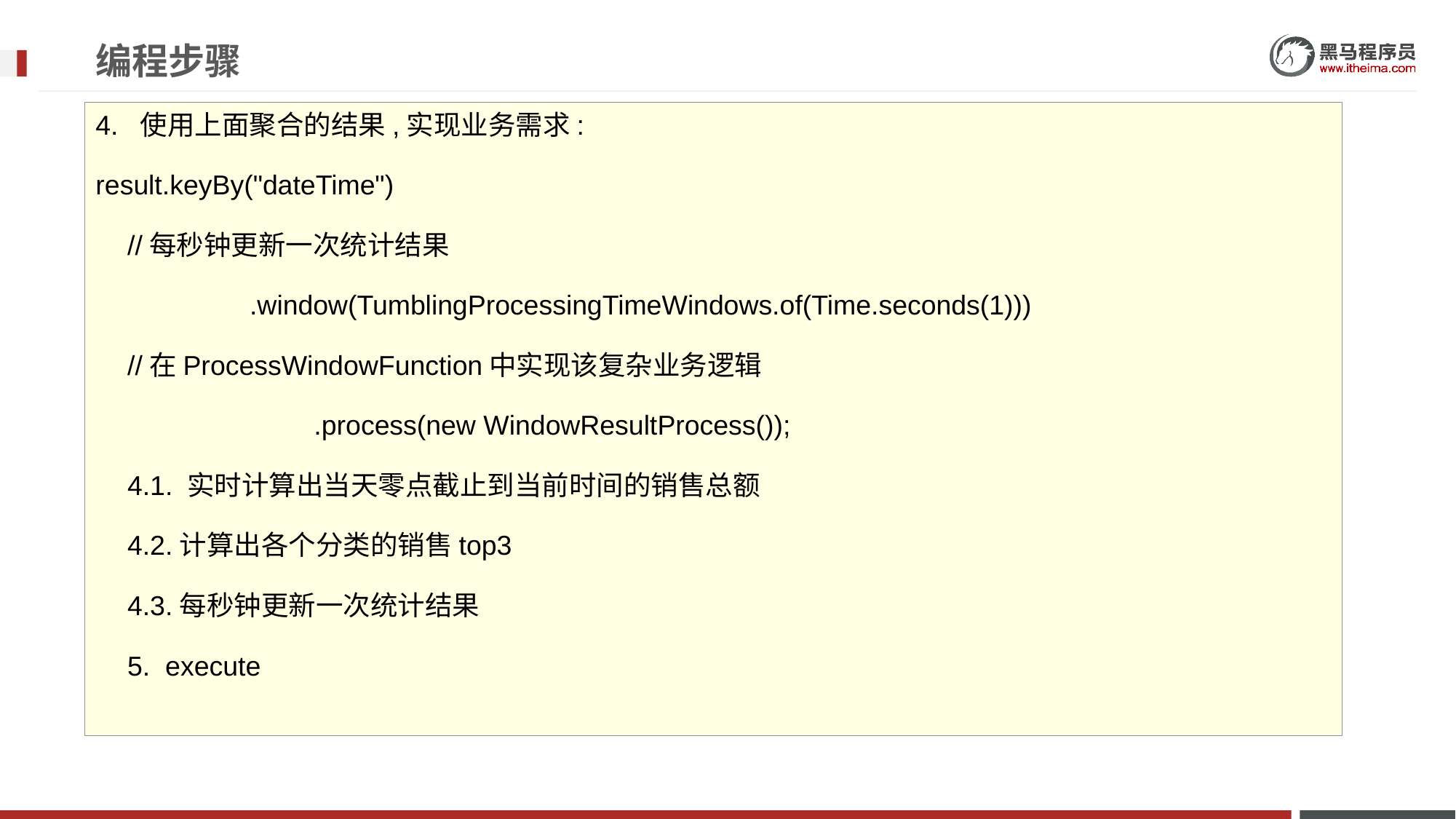

# 编程步骤
4.  使用上面聚合的结果,实现业务需求:
result.keyBy("dateTime")
//每秒钟更新一次统计结果
                .window(TumblingProcessingTimeWindows.of(Time.seconds(1)))
//在ProcessWindowFunction中实现该复杂业务逻辑
             	.process(new WindowResultProcess());
4.1. 实时计算出当天零点截止到当前时间的销售总额
4.2.计算出各个分类的销售top3
4.3.每秒钟更新一次统计结果
5.  execute